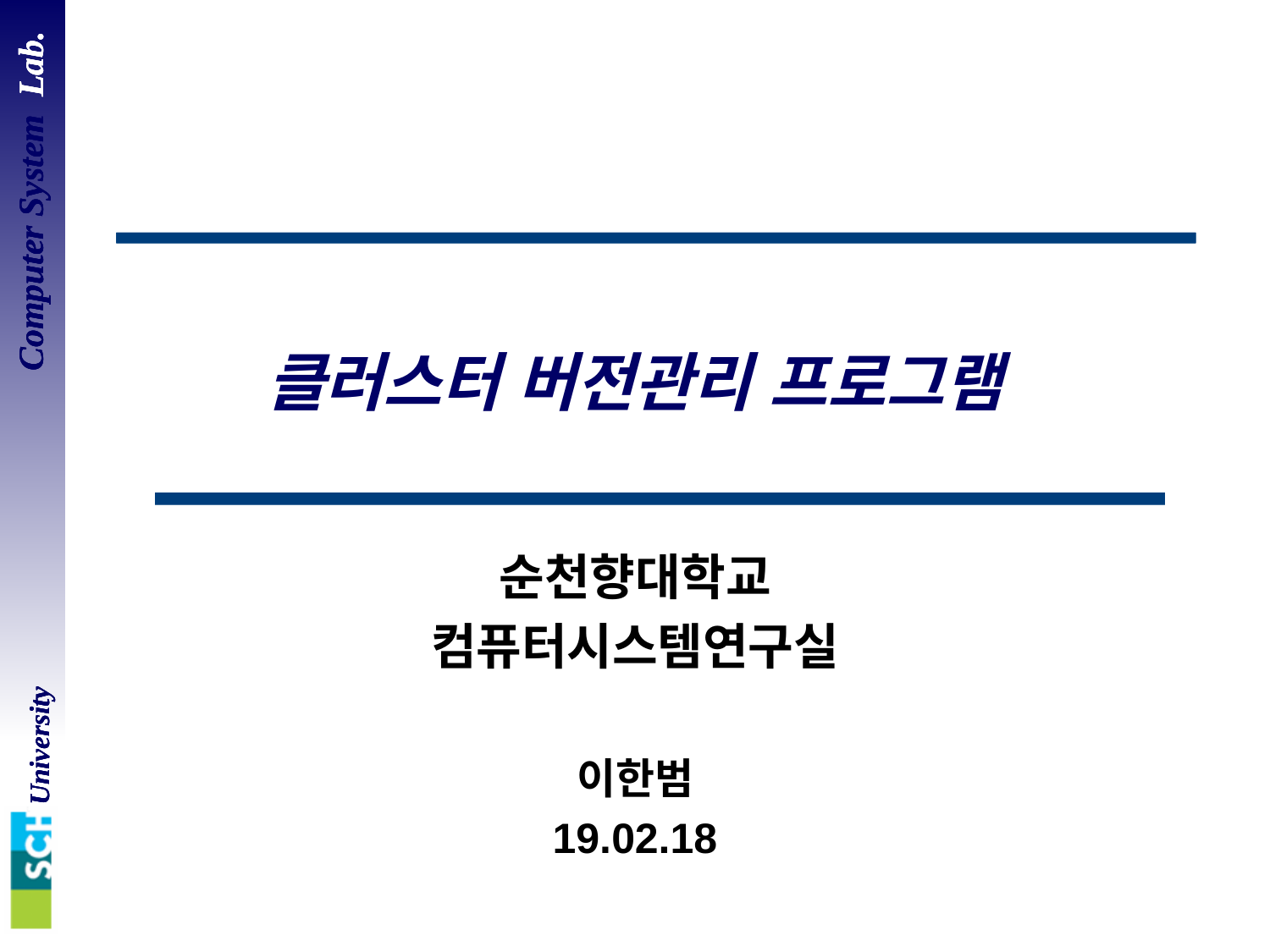

# 클러스터 버전관리 프로그램
순천향대학교
컴퓨터시스템연구실

이한범
19.02.18